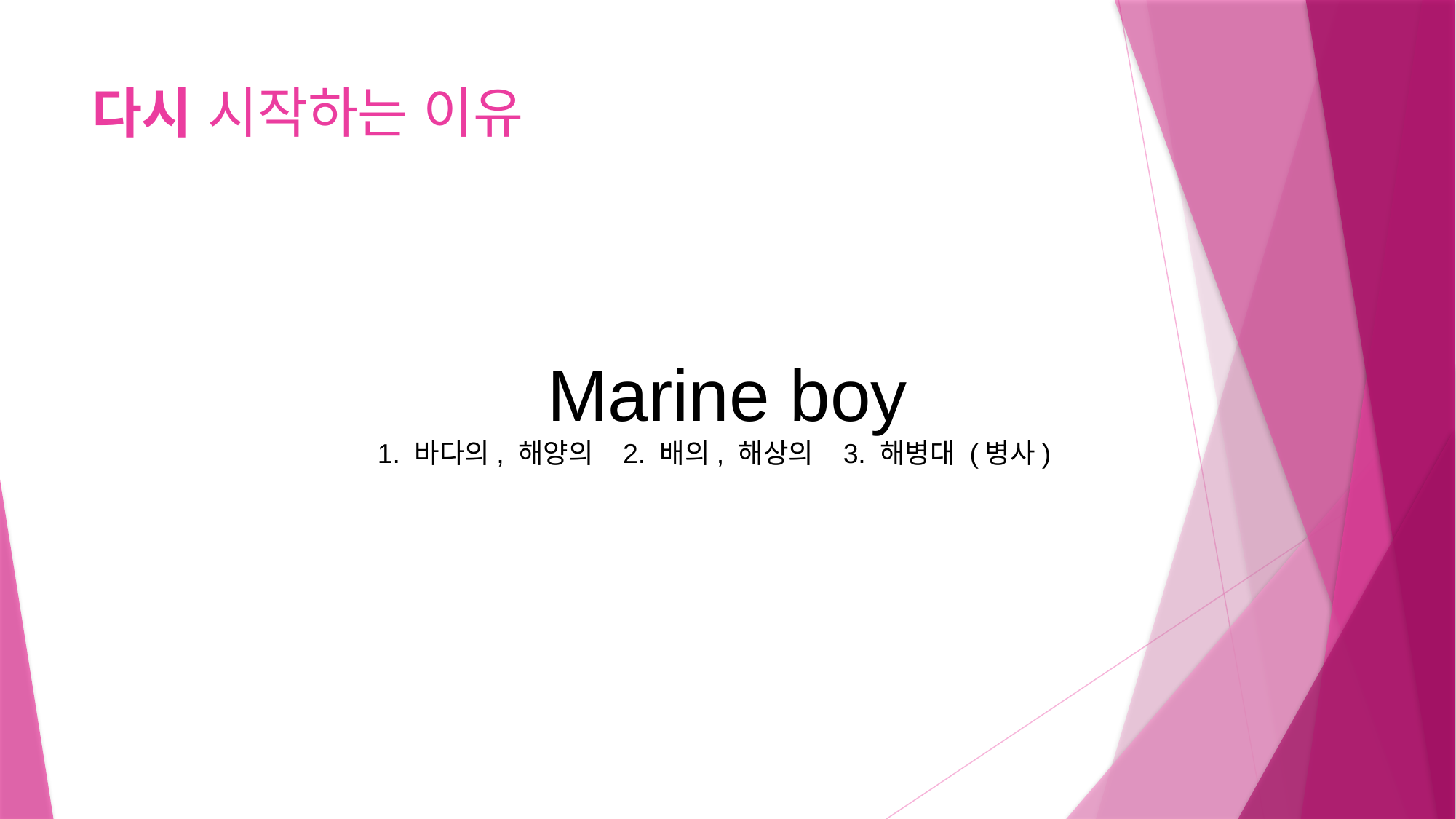

# 다시 시작하는 이유
Marine boy
1. 바다의, 해양의   2. 배의, 해상의   3. 해병대 (병사)